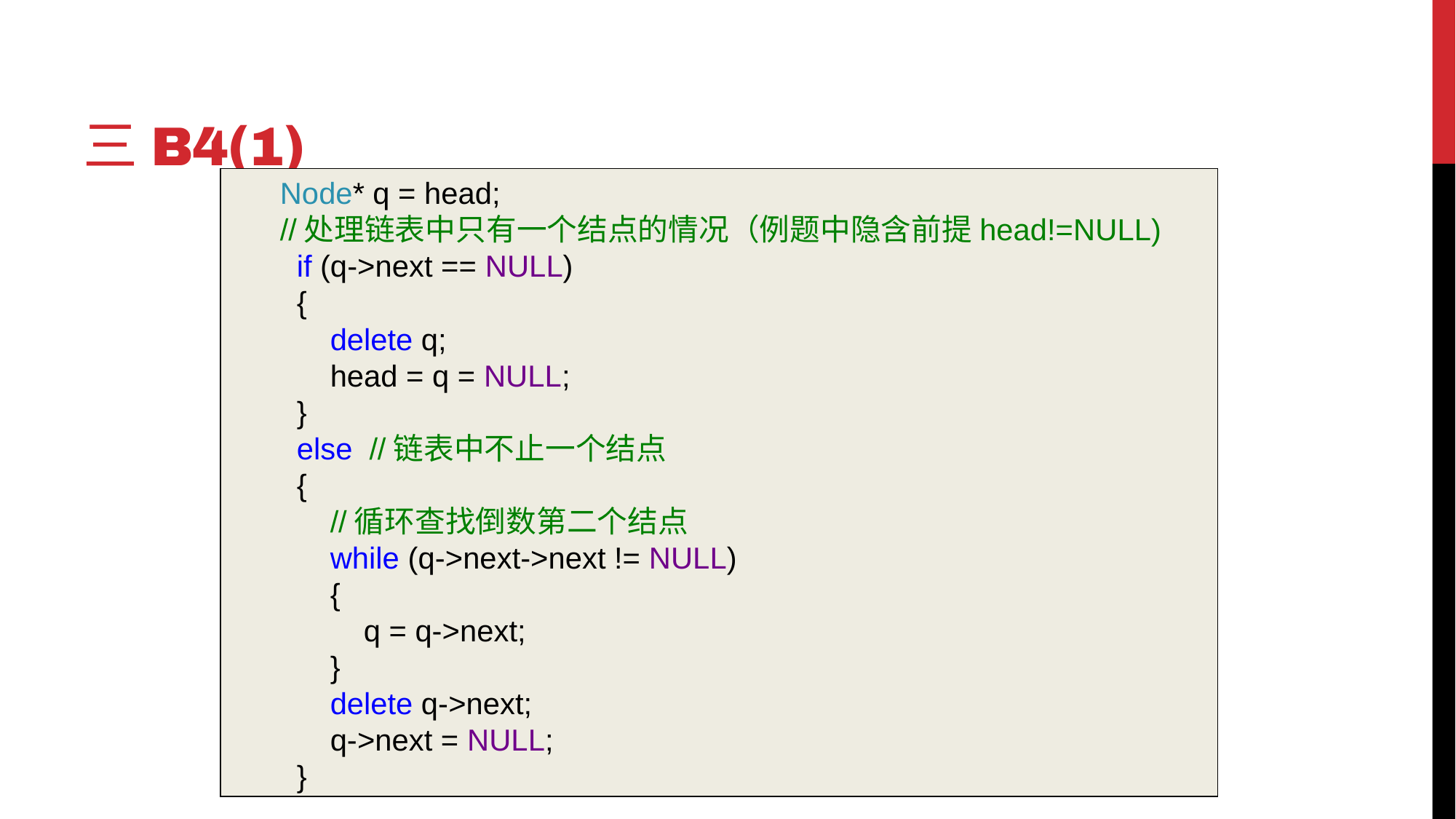

# 三b4(1)
  Node* q = head;
  //处理链表中只有一个结点的情况（例题中隐含前提head!=NULL)
    if (q->next == NULL)
    {
        delete q;
        head = q = NULL;
    }
    else  //链表中不止一个结点
    {
        //循环查找倒数第二个结点
        while (q->next->next != NULL)
        {
            q = q->next;
        }
        delete q->next;
        q->next = NULL;
    }